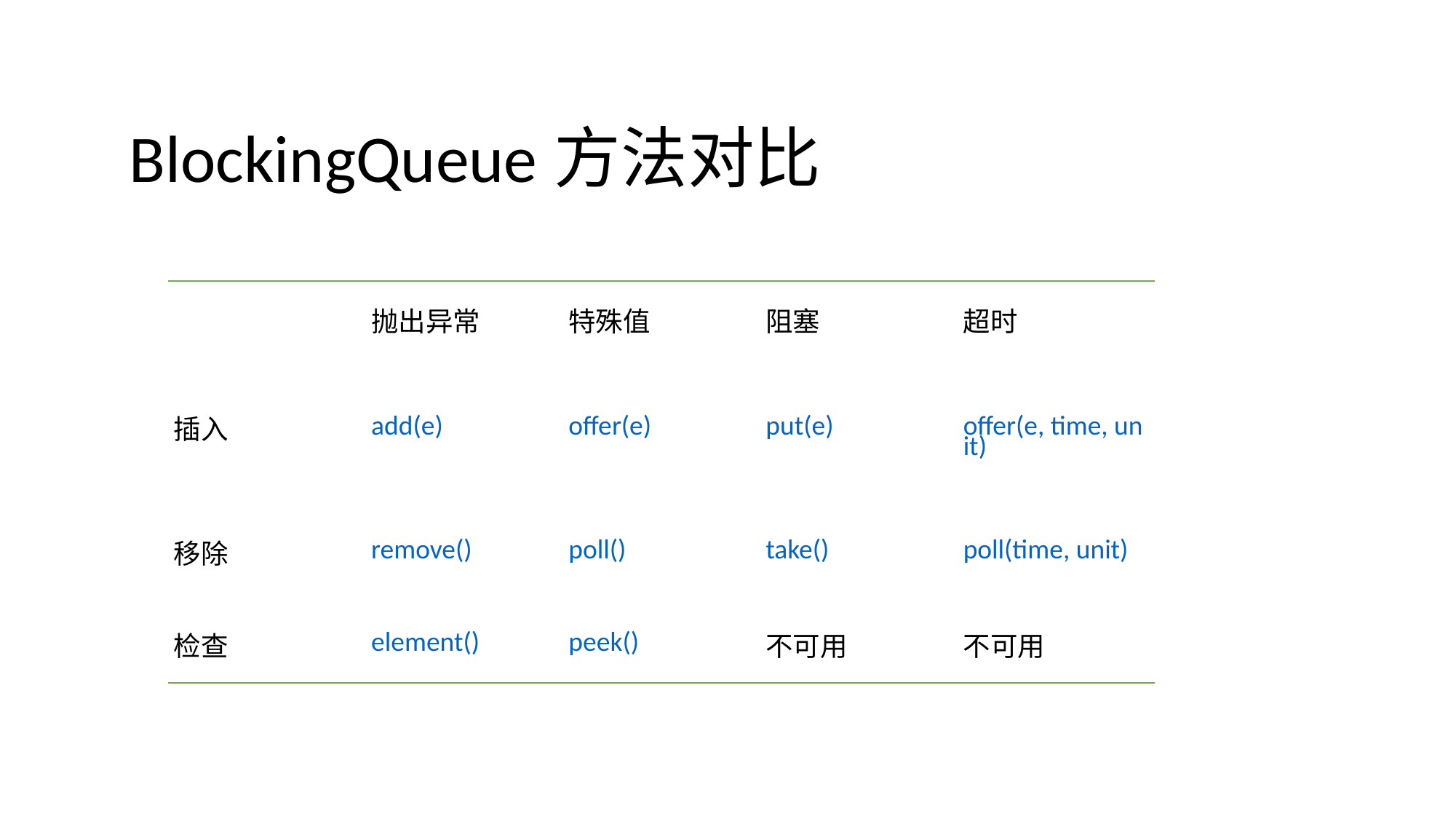

# BlockingQueue方法对比
|  | 抛出异常 | 特殊值 | 阻塞 | 超时 |
| --- | --- | --- | --- | --- |
| 插入 | add(e) | offer(e) | put(e) | offer(e, time, unit) |
| 移除 | remove() | poll() | take() | poll(time, unit) |
| 检查 | element() | peek() | 不可用 | 不可用 |